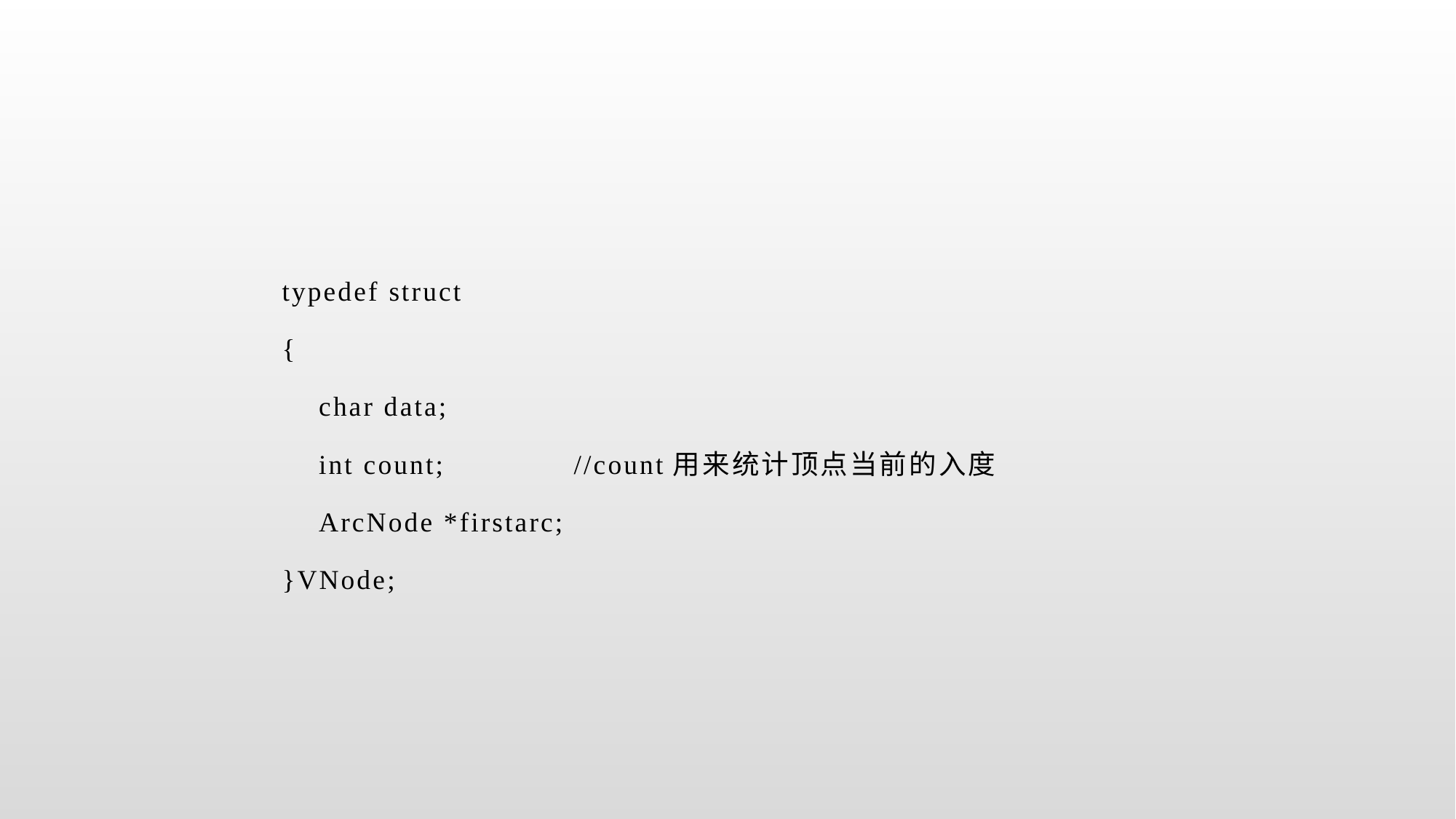

typedef struct
{
    char data;
    int count;              //count用来统计顶点当前的入度
    ArcNode *firstarc;
}VNode;